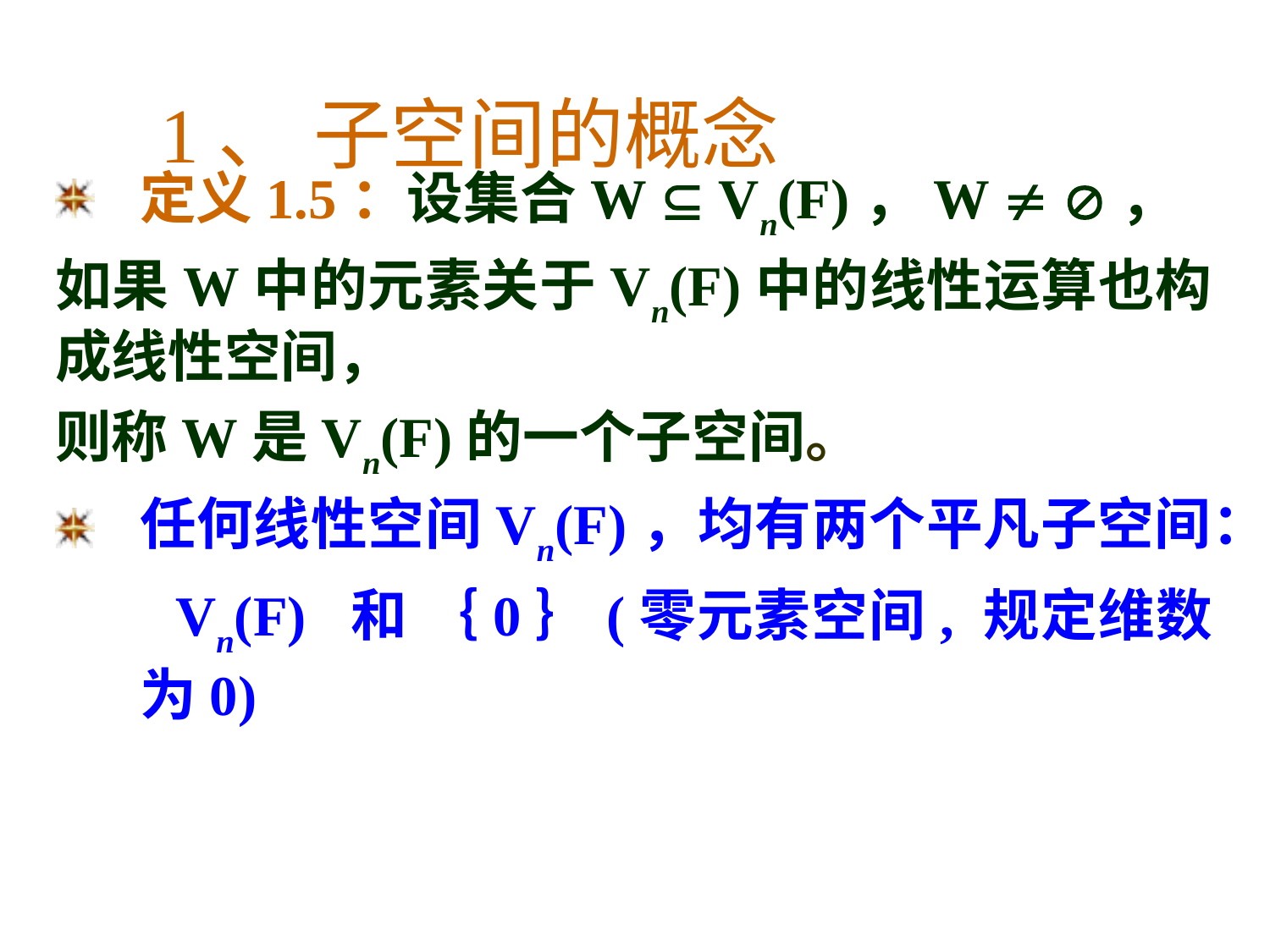

# 1、 子空间的概念
定义1.5：设集合W ⊆ Vn(F)，W ≠ ∅，
如果W中的元素关于Vn(F)中的线性运算也构成线性空间，
则称W是Vn(F)的一个子空间。
任何线性空间Vn(F)，均有两个平凡子空间：
        Vn(F)  和 ｛0｝(零元素空间, 规定维数为0)